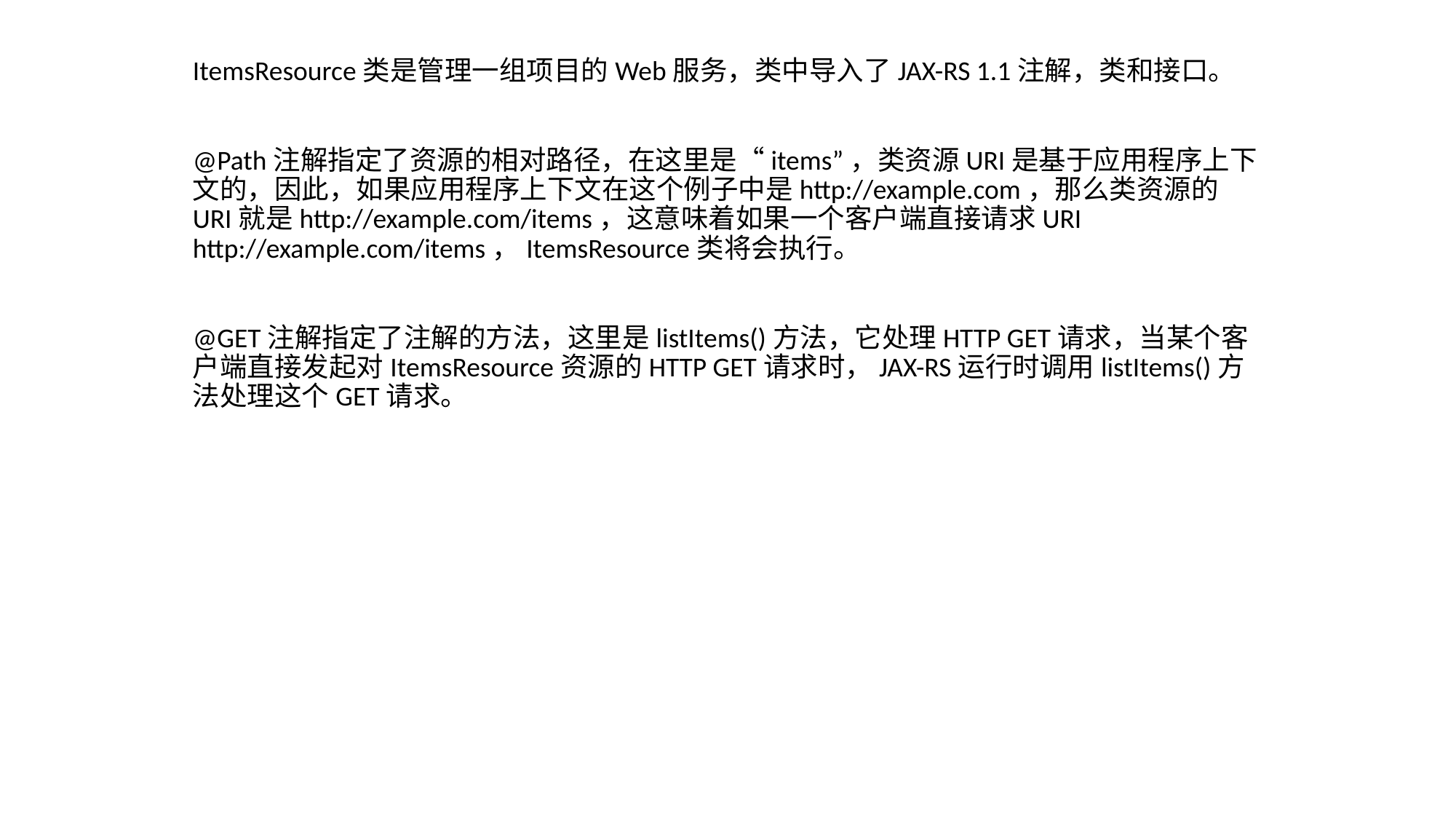

ItemsResource类是管理一组项目的Web服务，类中导入了JAX-RS 1.1注解，类和接口。

@Path注解指定了资源的相对路径，在这里是“items”，类资源URI是基于应用程序上下文的，因此，如果应用程序上下文在这个例子中是http://example.com，那么类资源的URI就是http://example.com/items，这意味着如果一个客户端直接请求URI http://example.com/items，ItemsResource类将会执行。

@GET注解指定了注解的方法，这里是listItems()方法，它处理HTTP GET请求，当某个客户端直接发起对ItemsResource资源的HTTP GET请求时，JAX-RS运行时调用listItems()方法处理这个GET请求。